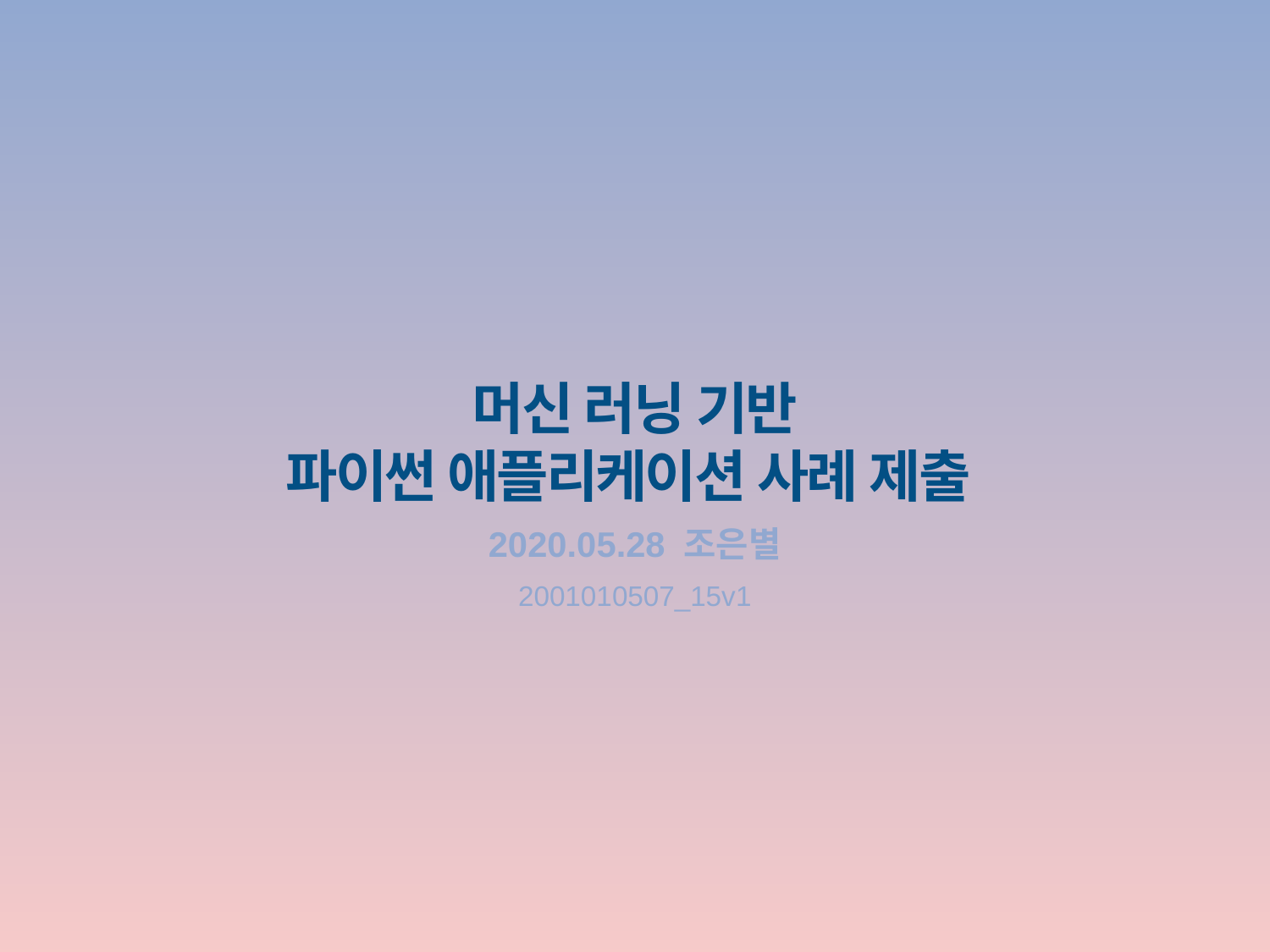

머신 러닝 기반
파이썬 애플리케이션 사례 제출
2020.05.28 조은별
2001010507_15v1